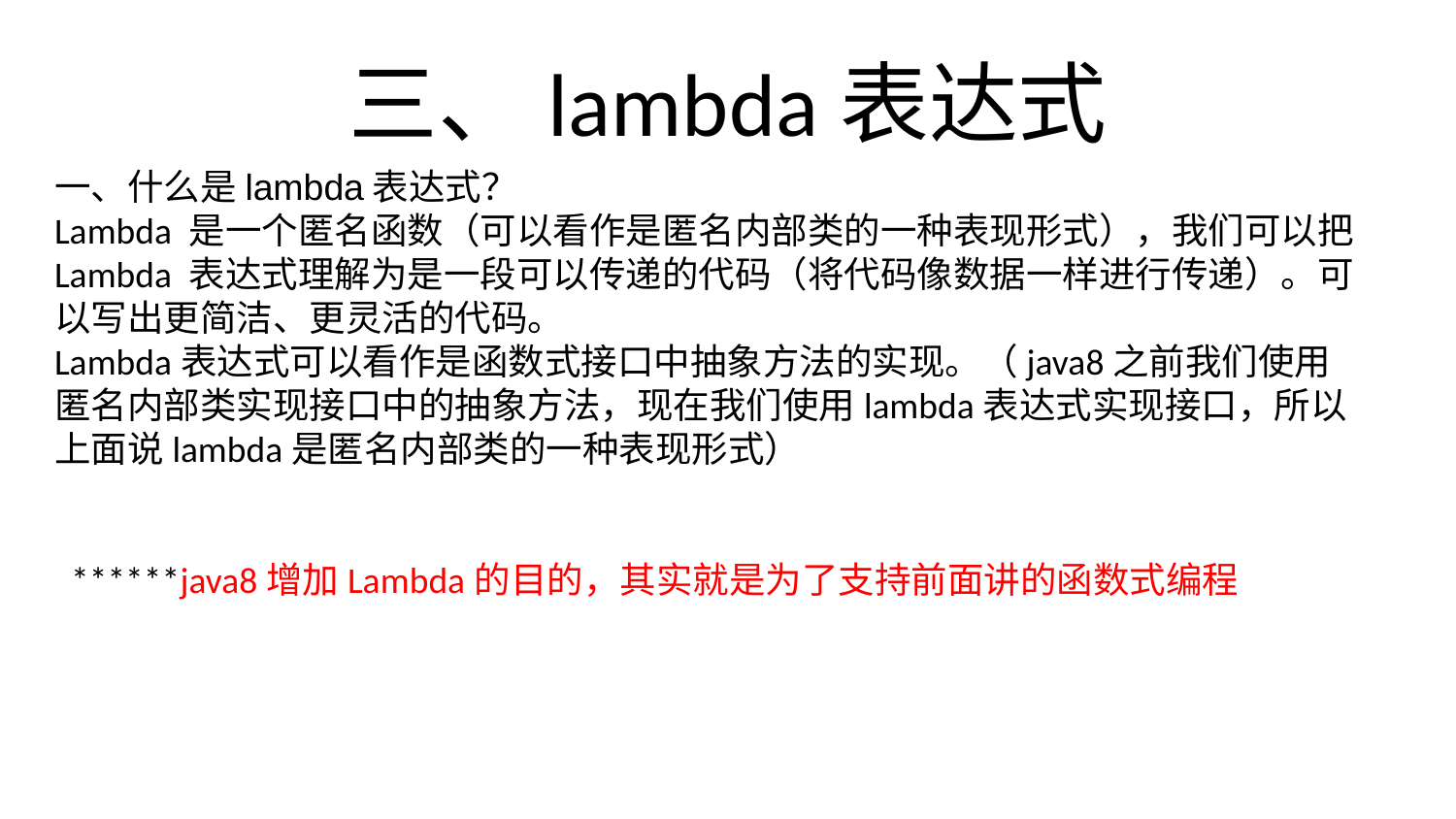

# 三、lambda表达式
一、什么是lambda表达式？
Lambda 是一个匿名函数（可以看作是匿名内部类的一种表现形式），我们可以把Lambda 表达式理解为是一段可以传递的代码（将代码像数据一样进行传递）。可以写出更简洁、更灵活的代码。
Lambda表达式可以看作是函数式接口中抽象方法的实现。（java8之前我们使用匿名内部类实现接口中的抽象方法，现在我们使用lambda表达式实现接口，所以上面说lambda是匿名内部类的一种表现形式）

  ******java8增加Lambda的目的，其实就是为了支持前面讲的函数式编程